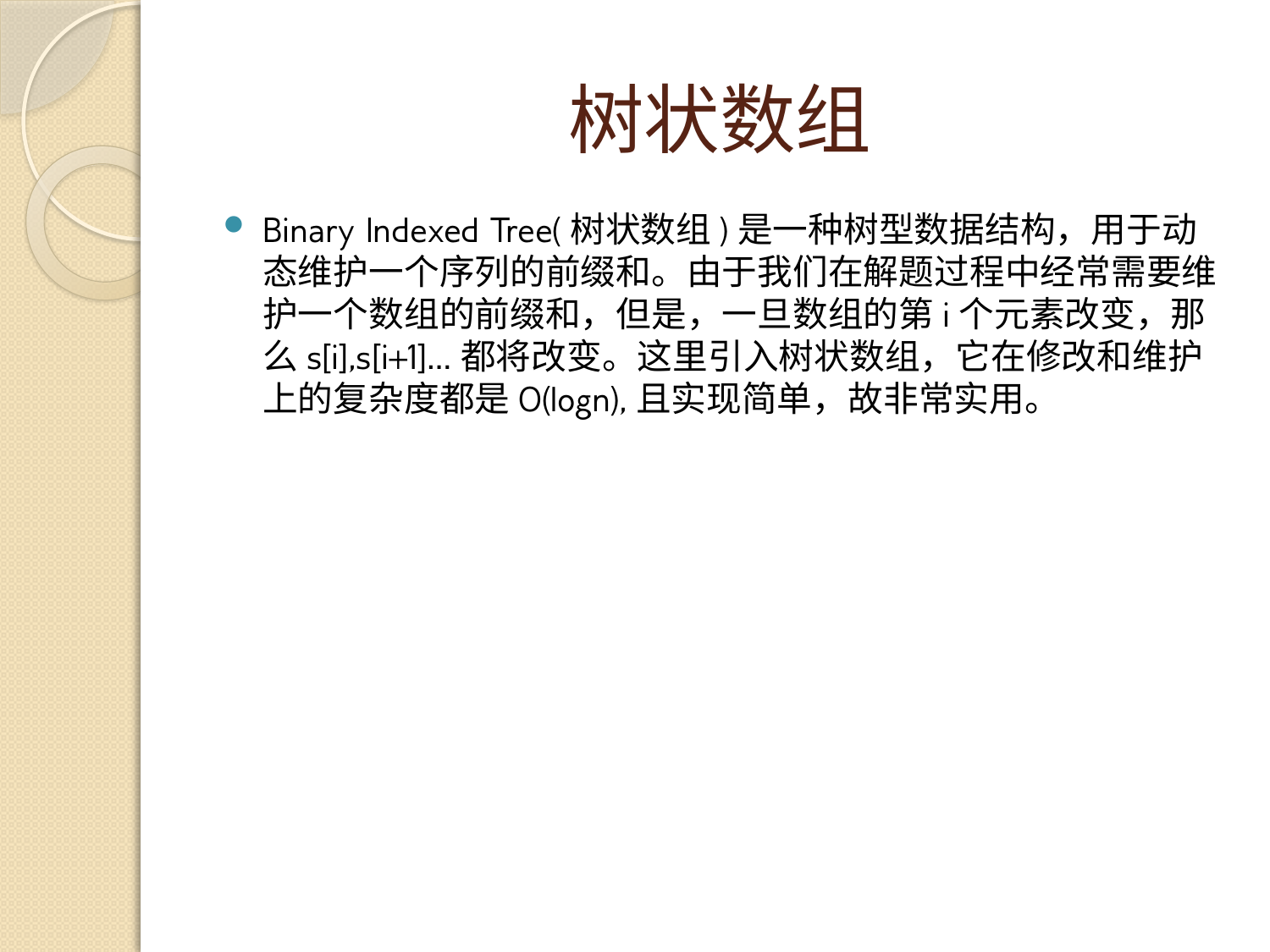

# 树状数组
Binary Indexed Tree(树状数组)是一种树型数据结构，用于动态维护一个序列的前缀和。由于我们在解题过程中经常需要维护一个数组的前缀和，但是，一旦数组的第i个元素改变，那么s[i],s[i+1]…都将改变。这里引入树状数组，它在修改和维护上的复杂度都是O(logn),且实现简单，故非常实用。